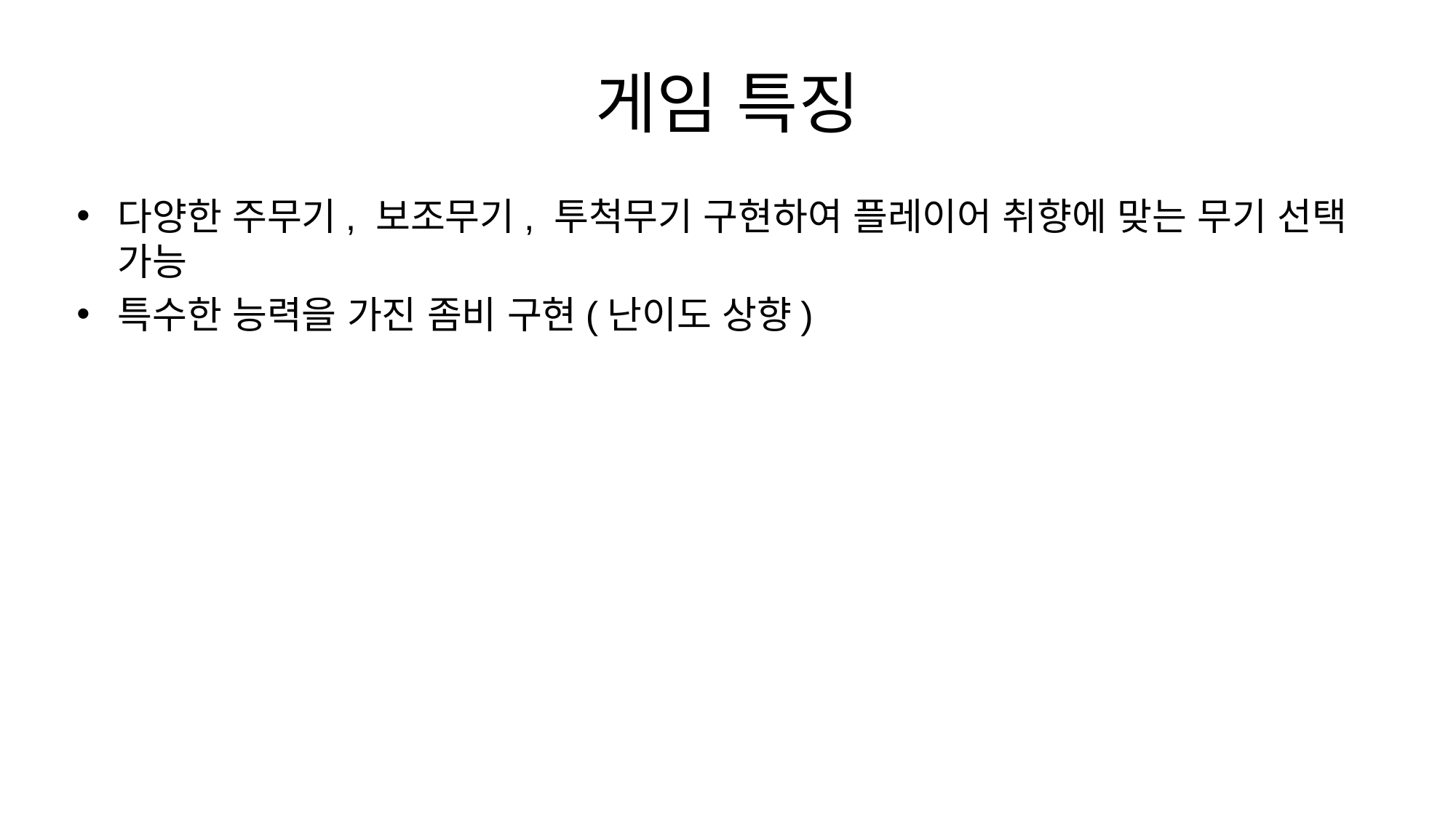

# 게임 특징
다양한 주무기, 보조무기, 투척무기 구현하여 플레이어 취향에 맞는 무기 선택 가능
특수한 능력을 가진 좀비 구현(난이도 상향)